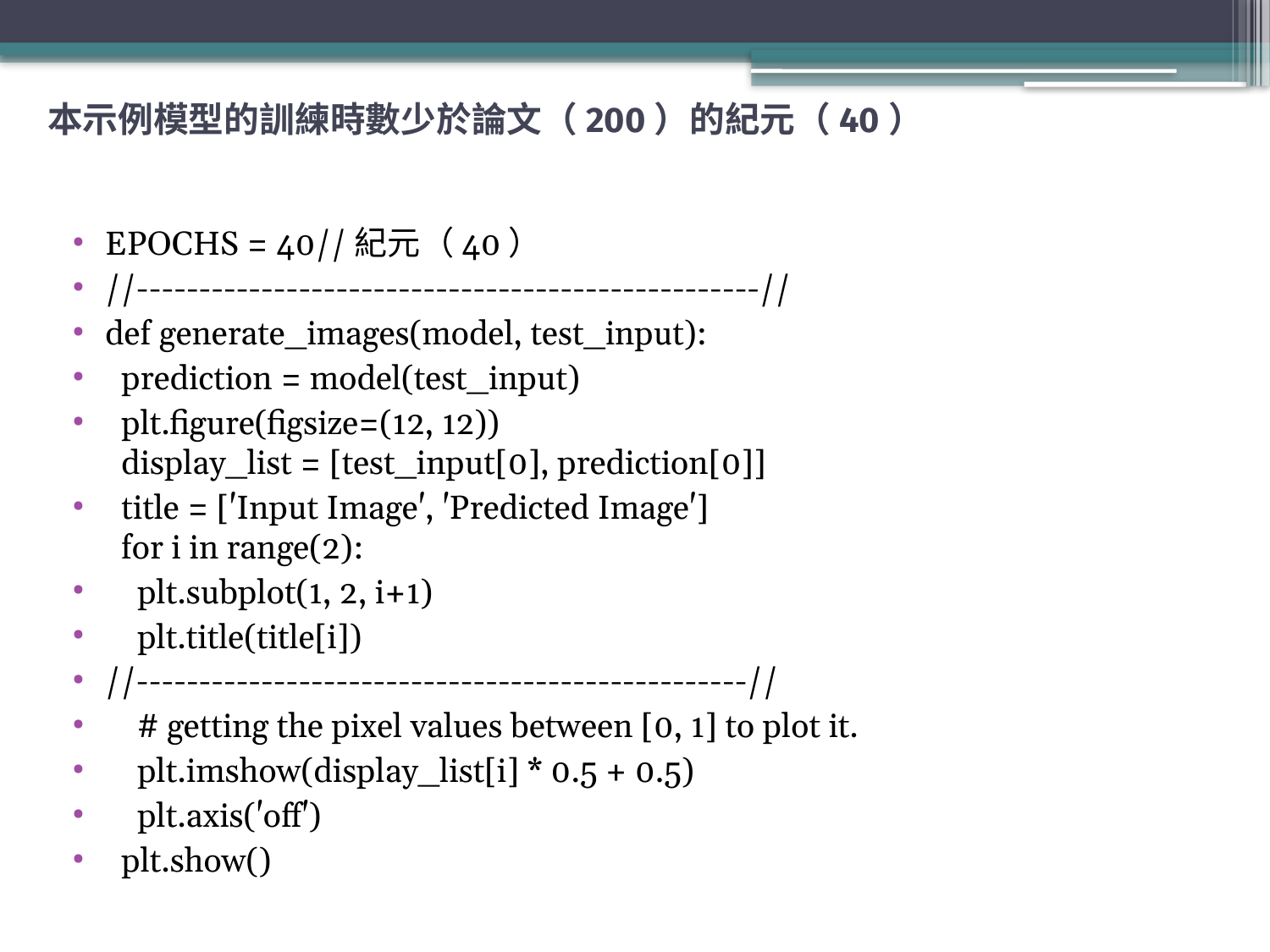

# 本示例模型的訓練時數少於論文（200）的紀元（40）
EPOCHS = 40//紀元（40）
//--------------------------------------------------//
def generate_images(model, test_input):
  prediction = model(test_input)
  plt.figure(figsize=(12, 12))
  display_list = [test_input[0], prediction[0]]
  title = ['Input Image', 'Predicted Image']
  for i in range(2):
    plt.subplot(1, 2, i+1)
    plt.title(title[i])
//-------------------------------------------------//
    # getting the pixel values between [0, 1] to plot it.
    plt.imshow(display_list[i] * 0.5 + 0.5)
    plt.axis('off')
  plt.show()